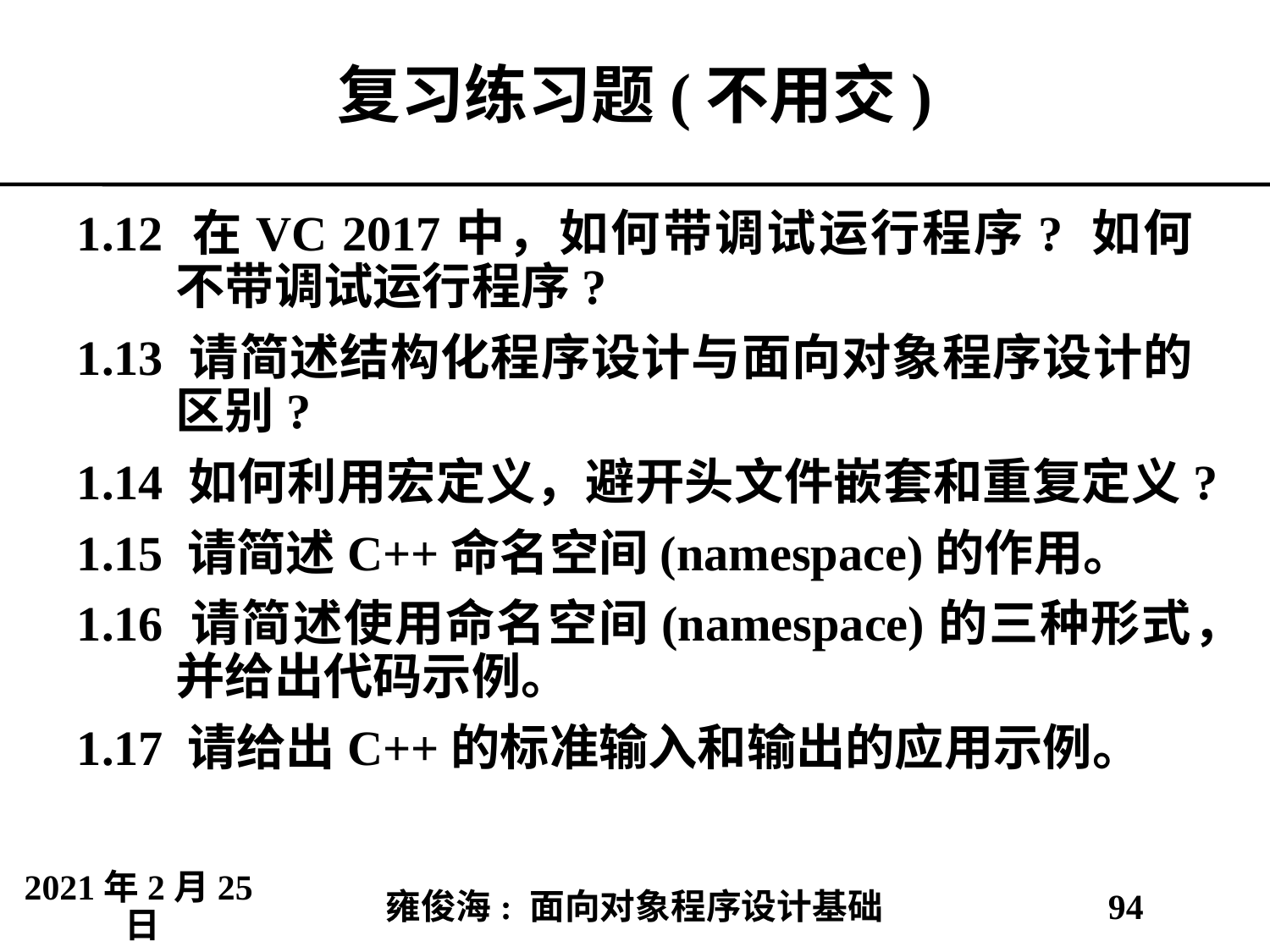

# 复习练习题(不用交)

1.12 在VC 2017中，如何带调试运行程序? 如何不带调试运行程序?
1.13 请简述结构化程序设计与面向对象程序设计的区别?
1.14 如何利用宏定义，避开头文件嵌套和重复定义?
1.15 请简述C++命名空间(namespace)的作用。
1.16 请简述使用命名空间(namespace)的三种形式，并给出代码示例。
1.17 请给出C++的标准输入和输出的应用示例。
2021年2月25日
雍俊海: 面向对象程序设计基础
94